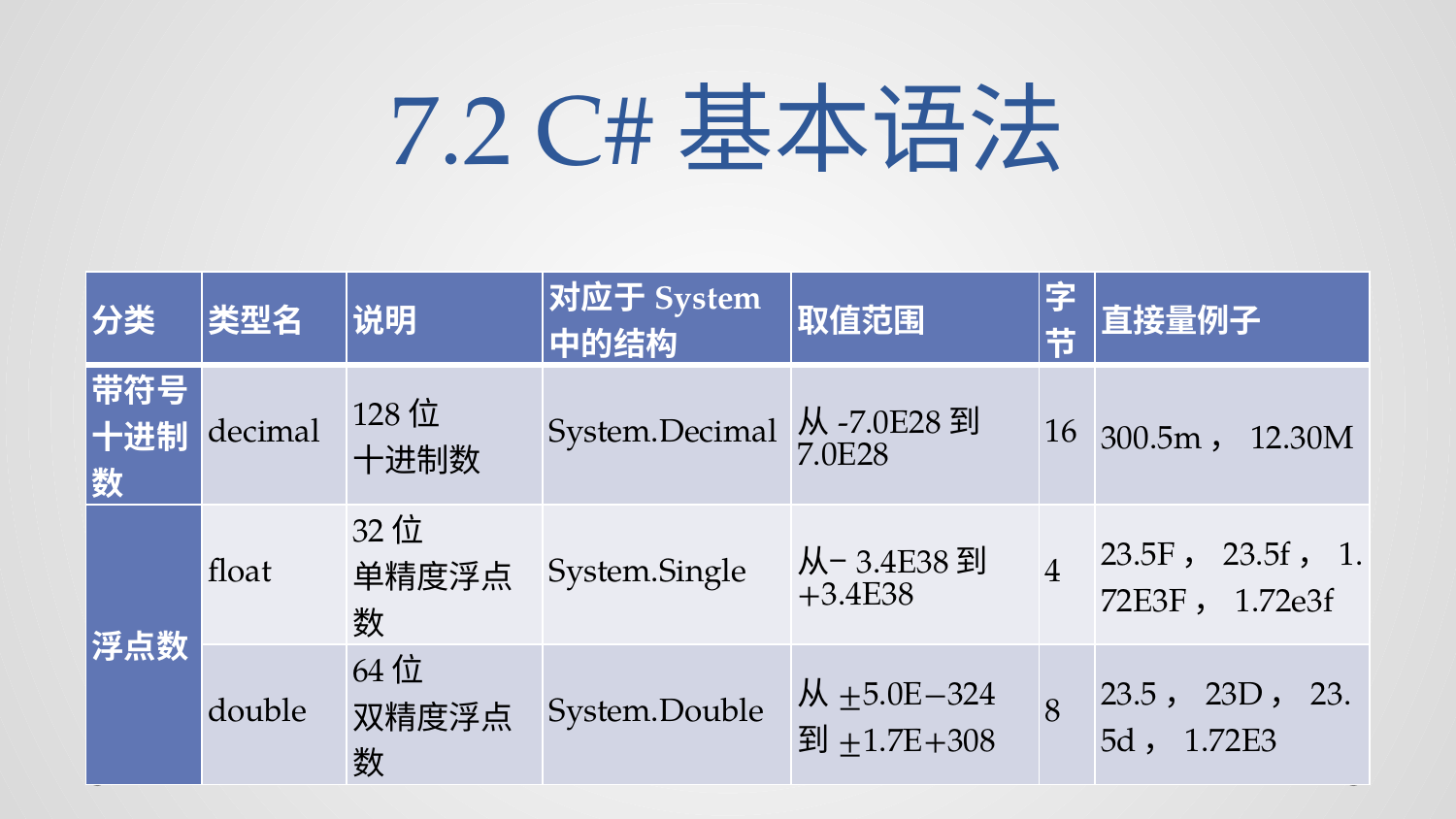

# 7.2 C#基本语法
| 分类 | 类型名 | 说明 | 对应于System中的结构 | 取值范围 | 字节 | 直接量例子 |
| --- | --- | --- | --- | --- | --- | --- |
| 带符号十进制数 | decimal | 128位 十进制数 | System.Decimal | 从-7.0E28到7.0E28 | 16 | 300.5m，12.30M |
| 浮点数 | float | 32位 单精度浮点数 | System.Single | 从−3.4E38到+3.4E38 | 4 | 23.5F，23.5f，1.72E3F，1.72e3f |
|  | double | 64位 双精度浮点数 | System.Double | 从±5.0E−324到±1.7E+308 | 8 | 23.5，23D，23.5d，1.72E3 |